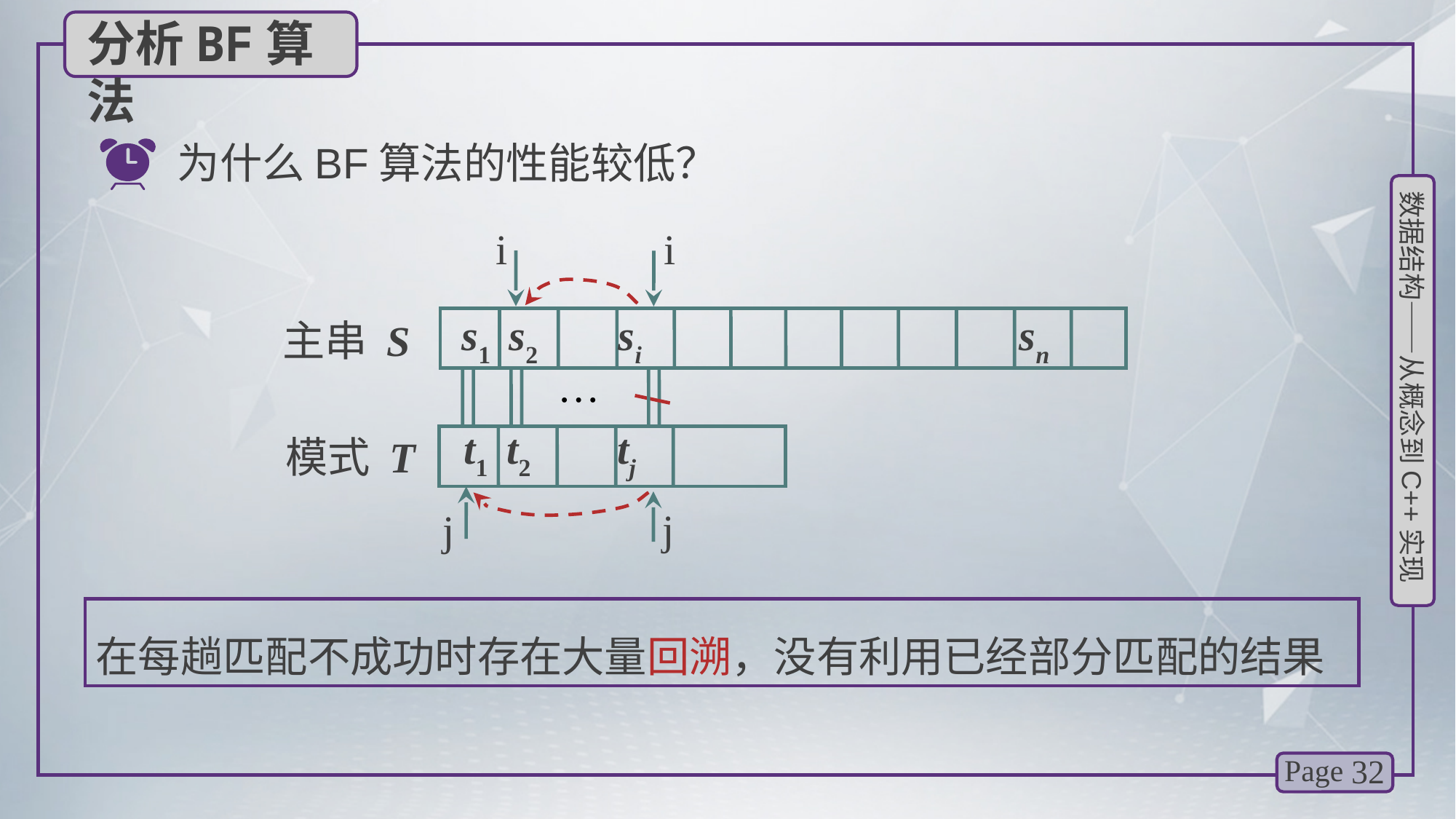

分析BF算法

为什么BF算法的性能较低？

i

i

s1   s2             si                                                             sn

主串 S
…

t1   t2              tj

模式 T

j

j
在每趟匹配不成功时存在大量回溯，没有利用已经部分匹配的结果